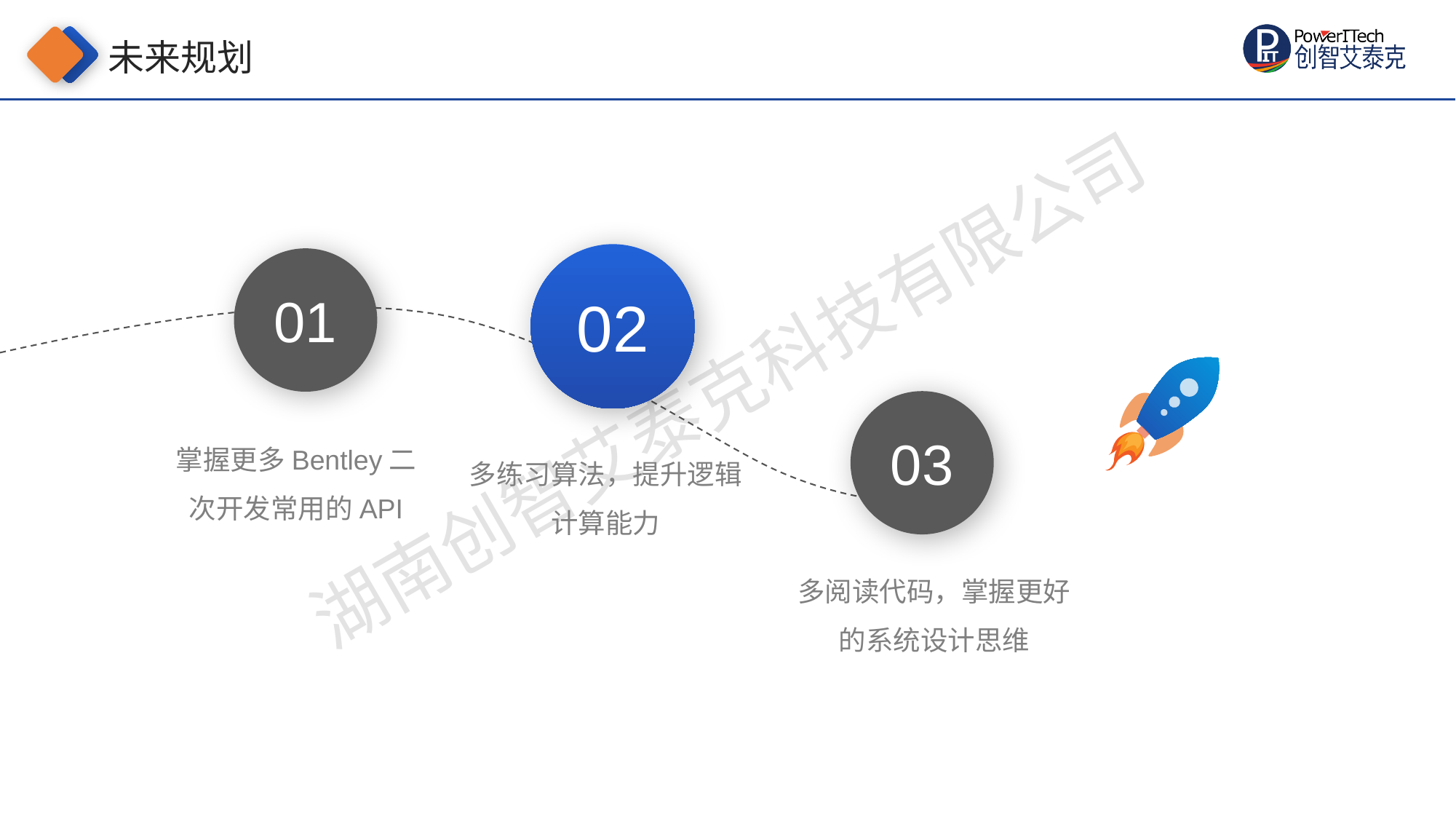

未来规划
02
01

03
掌握更多Bentley二次开发常用的API
多练习算法，提升逻辑计算能力
多阅读代码，掌握更好的系统设计思维